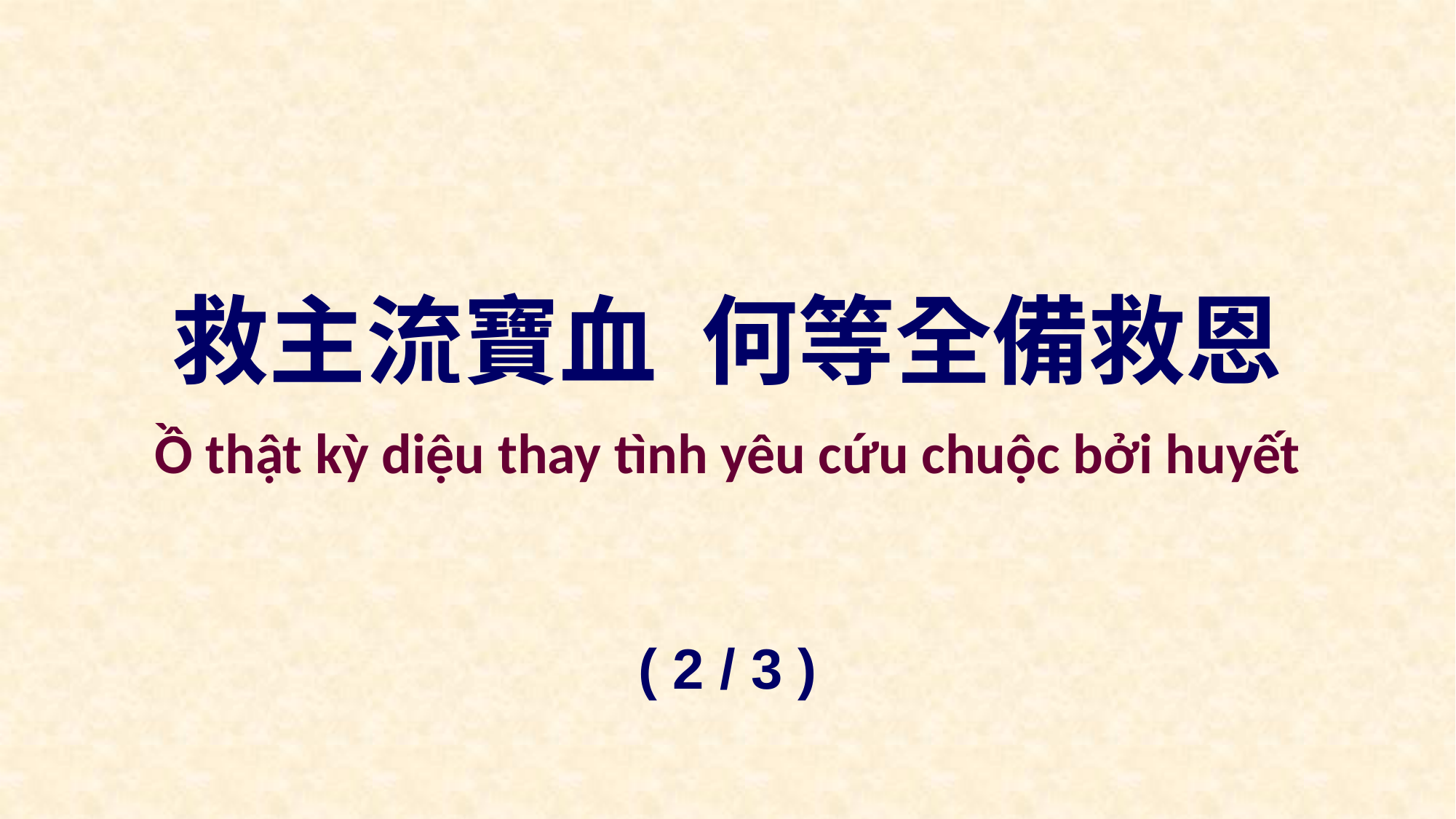

救主流寶血  何等全備救恩
Ồ thật kỳ diệu thay tình yêu cứu chuộc bởi huyết
( 2 / 3 )